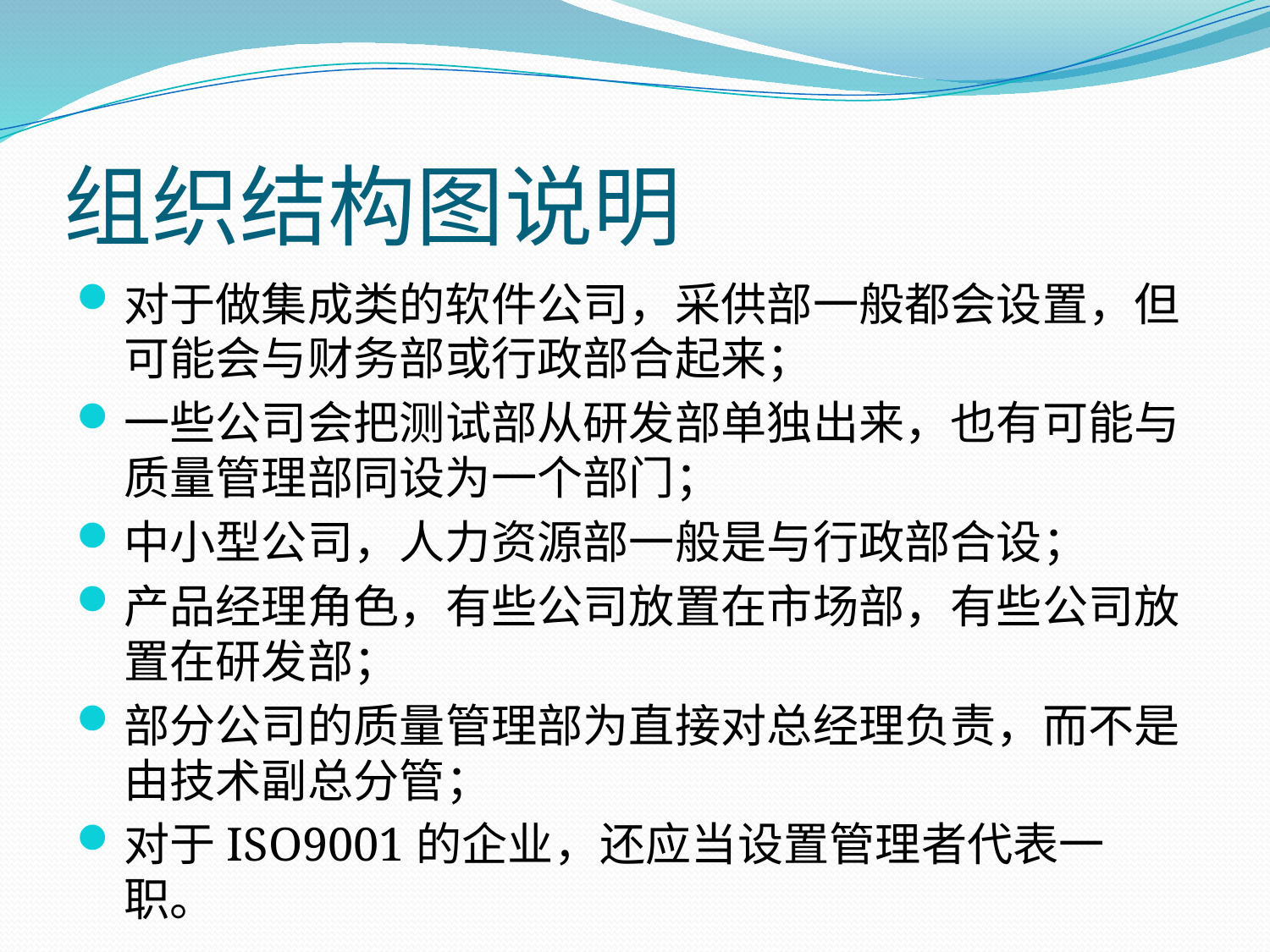

# 组织结构图说明
对于做集成类的软件公司，采供部一般都会设置，但可能会与财务部或行政部合起来；
一些公司会把测试部从研发部单独出来，也有可能与质量管理部同设为一个部门；
中小型公司，人力资源部一般是与行政部合设；
产品经理角色，有些公司放置在市场部，有些公司放置在研发部；
部分公司的质量管理部为直接对总经理负责，而不是由技术副总分管；
对于ISO9001的企业，还应当设置管理者代表一职。